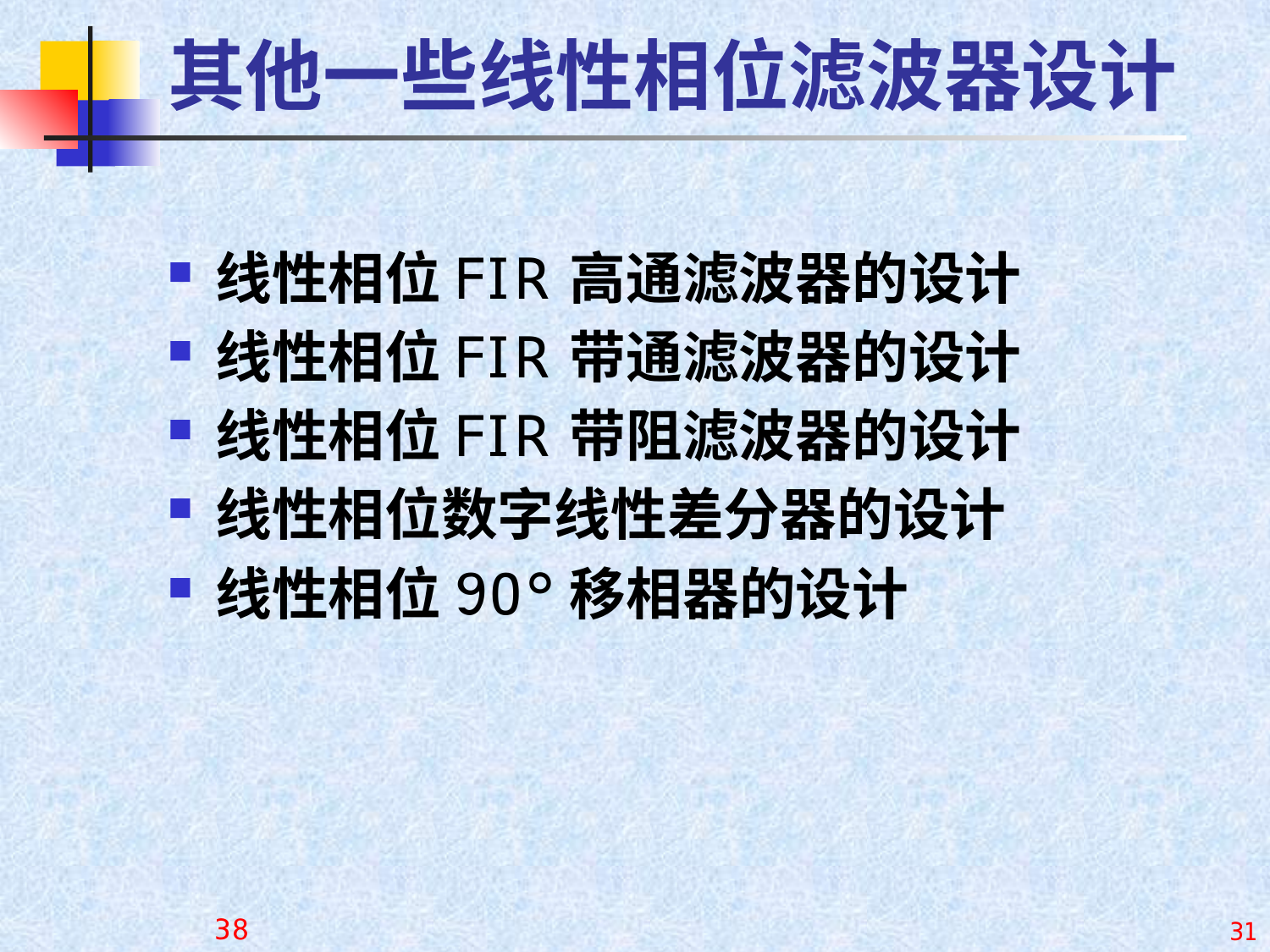

# 其他一些线性相位滤波器设计
线性相位FIR高通滤波器的设计
线性相位FIR带通滤波器的设计
线性相位FIR带阻滤波器的设计
线性相位数字线性差分器的设计
线性相位90°移相器的设计
38
31